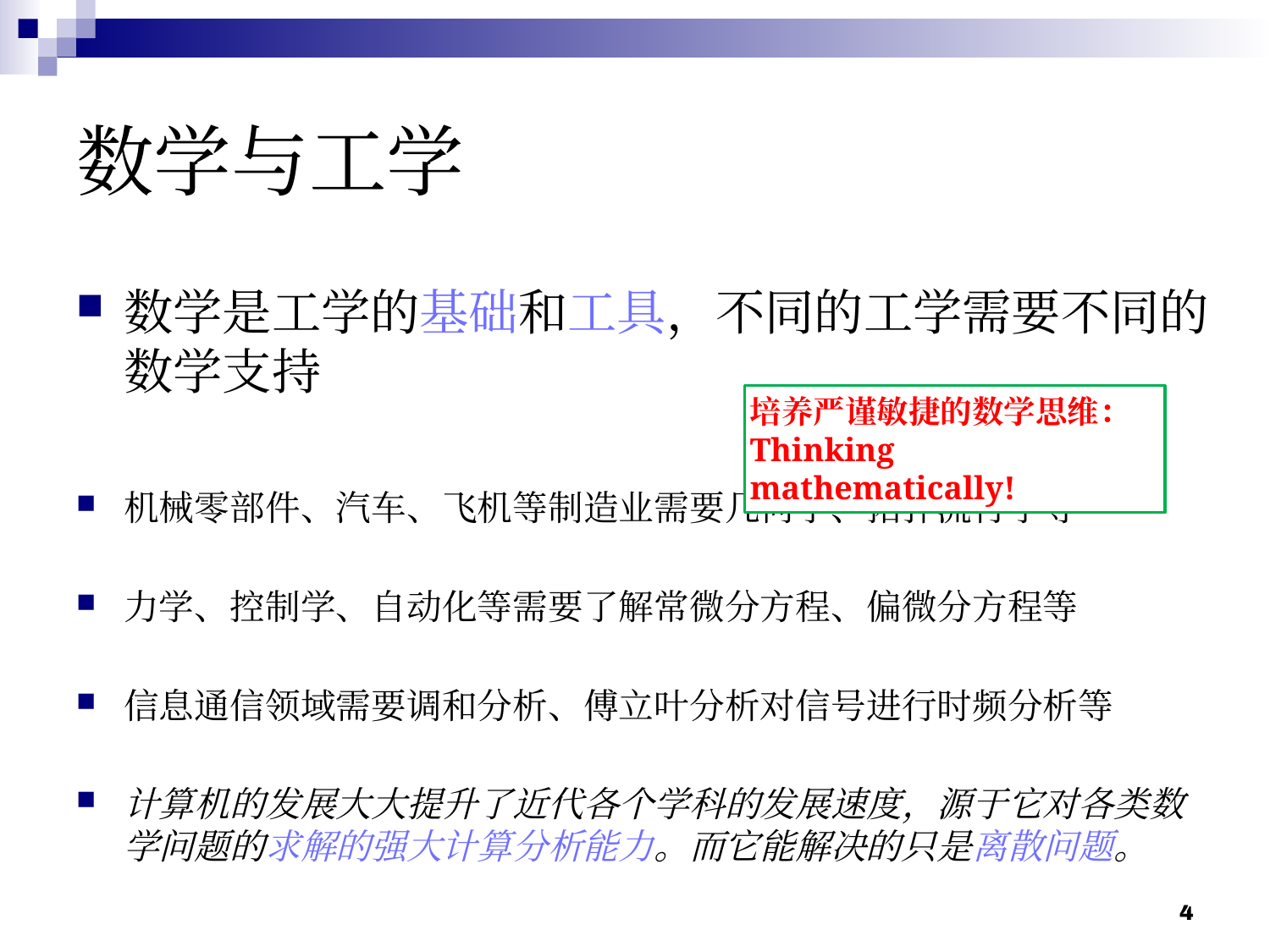

# 数学与工学
数学是工学的基础和工具，不同的工学需要不同的数学支持

机械零部件、汽车、飞机等制造业需要几何学、拓扑流行学等

力学、控制学、自动化等需要了解常微分方程、偏微分方程等

信息通信领域需要调和分析、傅立叶分析对信号进行时频分析等

计算机的发展大大提升了近代各个学科的发展速度，源于它对各类数学问题的求解的强大计算分析能力。而它能解决的只是离散问题。
培养严谨敏捷的数学思维：
Thinking mathematically!
4